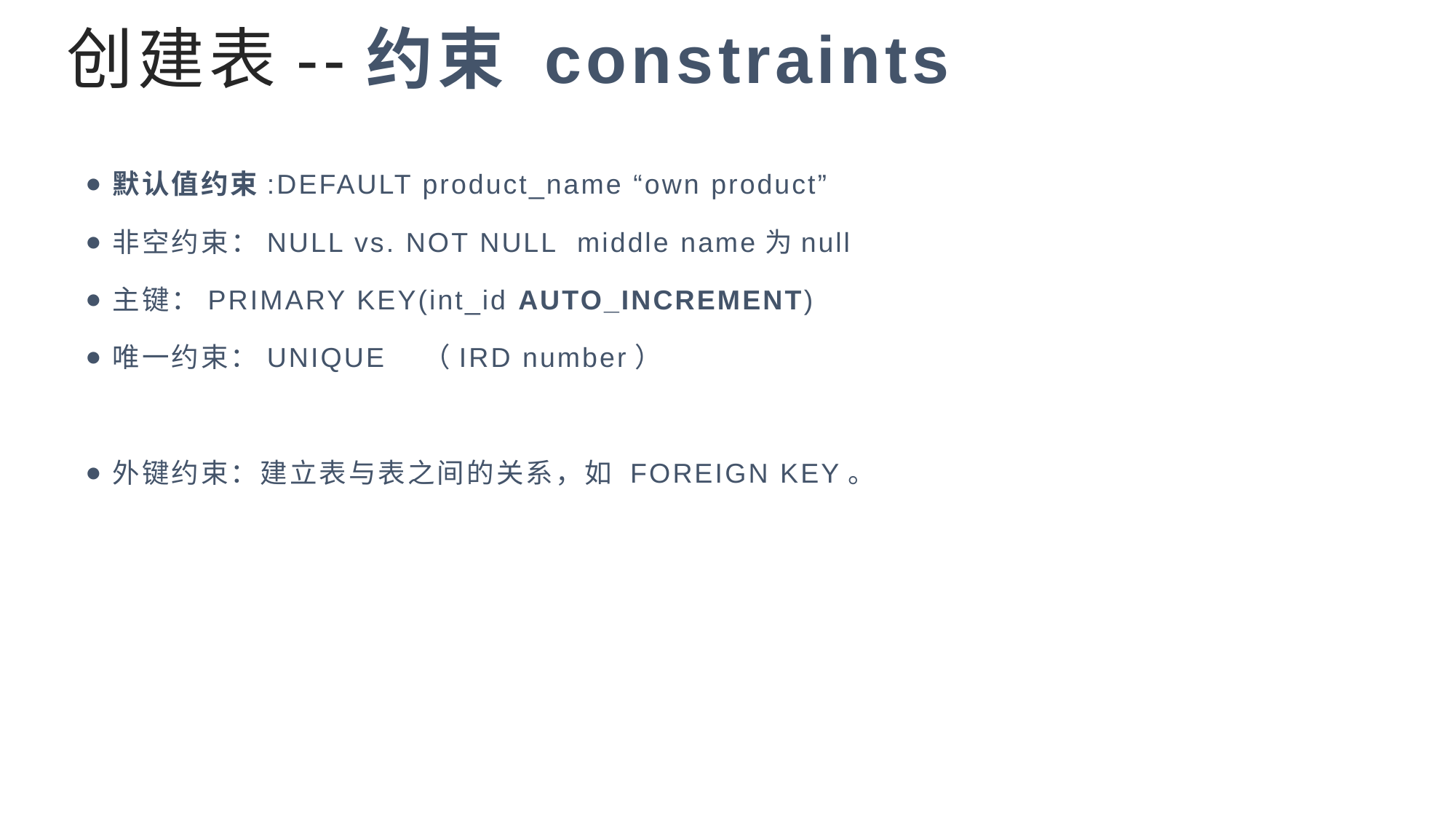

# 创建表--约束 constraints
默认值约束:DEFAULT product_name “own product”
非空约束：NULL vs. NOT NULL  middle name为null
主键：PRIMARY KEY(int_id AUTO_INCREMENT)
唯一约束：UNIQUE   （IRD number）

外键约束：建立表与表之间的关系，如 FOREIGN KEY。